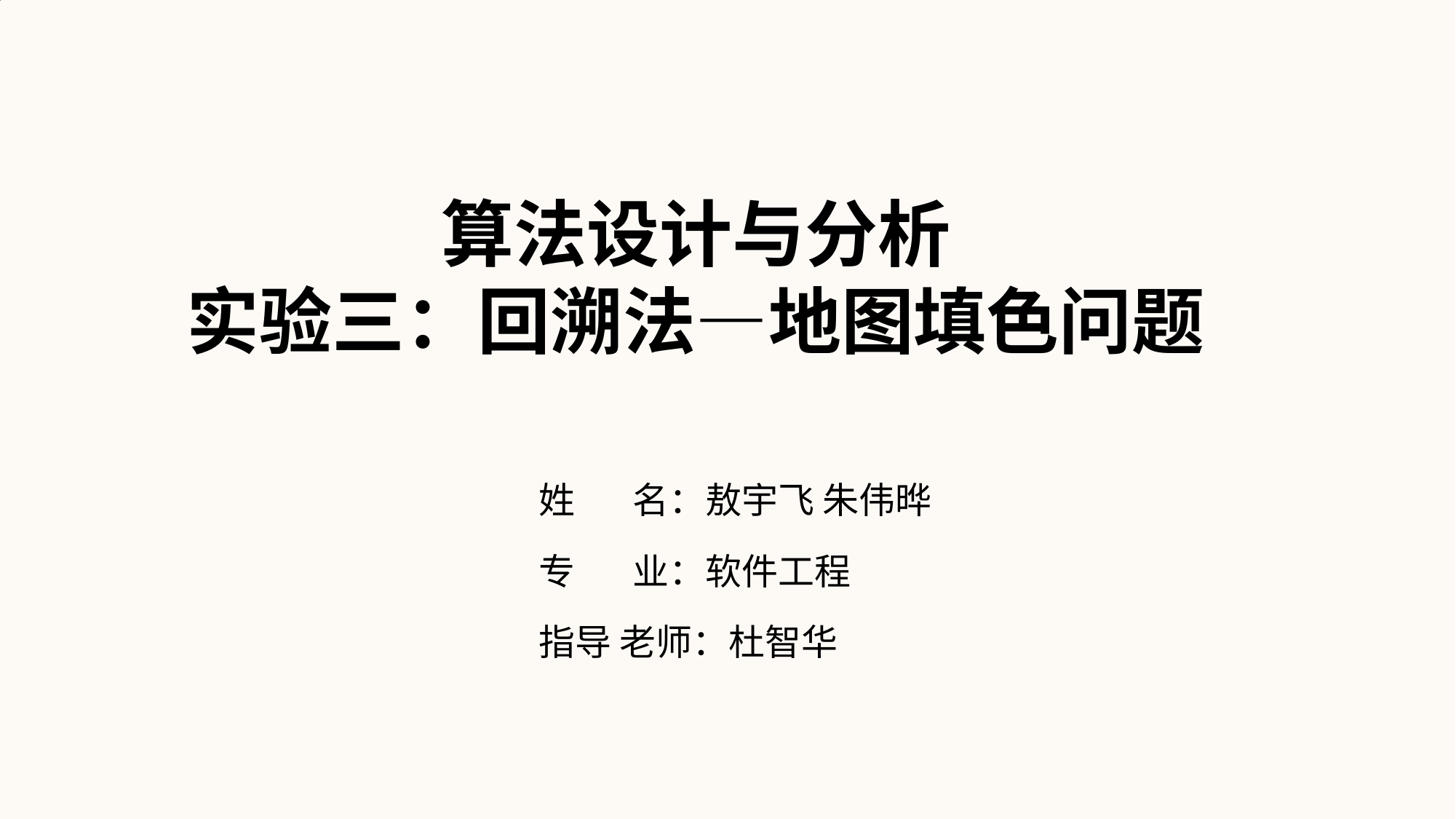

算法设计与分析
实验三：回溯法—地图填色问题
姓       名：敖宇飞 朱伟晔
专       业：软件工程
指导 老师：杜智华